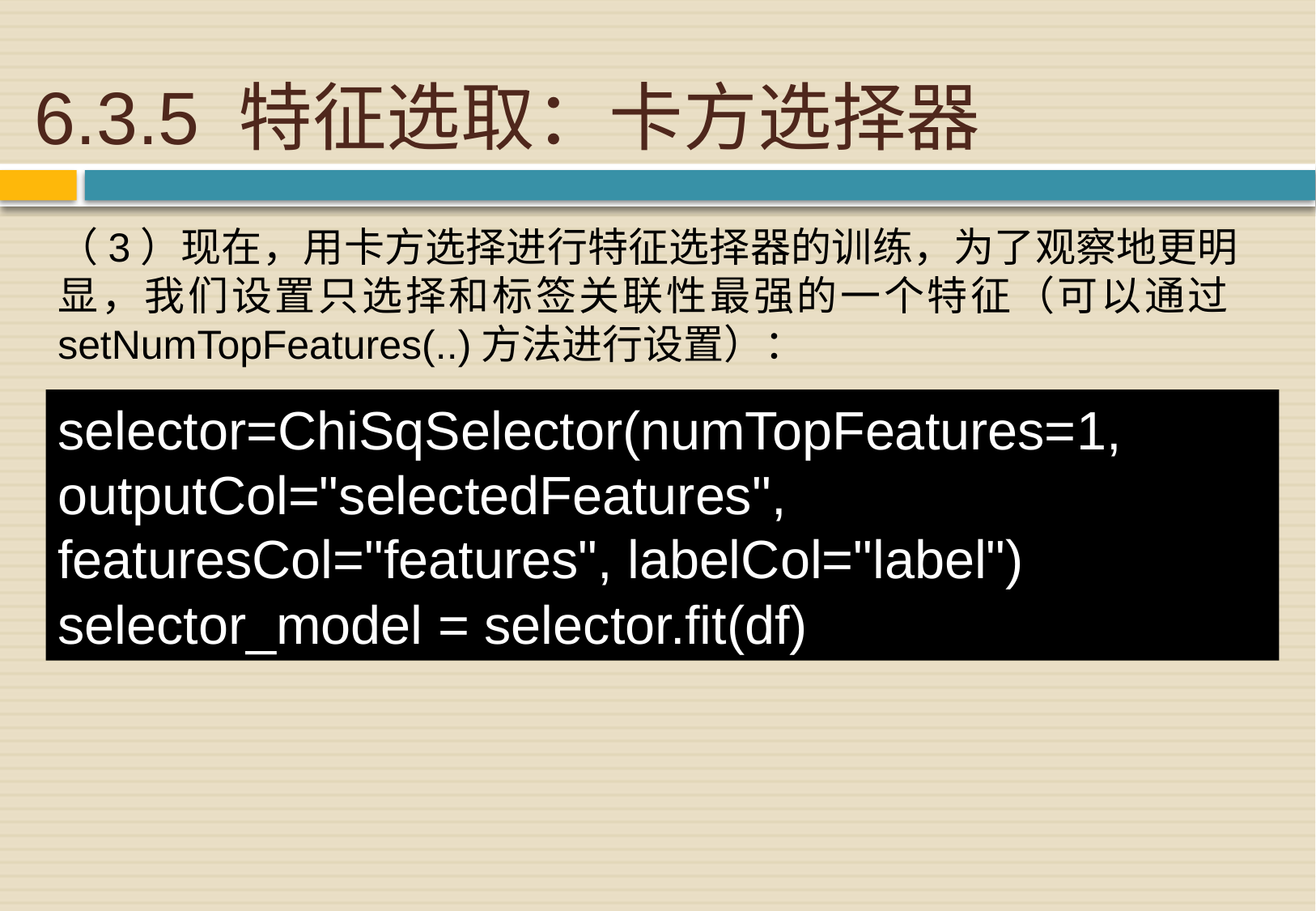

# 6.3.5 特征选取：卡方选择器
（3）现在，用卡方选择进行特征选择器的训练，为了观察地更明显，我们设置只选择和标签关联性最强的一个特征（可以通过setNumTopFeatures(..)方法进行设置）：
selector=ChiSqSelector(numTopFeatures=1, outputCol="selectedFeatures", featuresCol="features", labelCol="label")
selector_model = selector.fit(df)